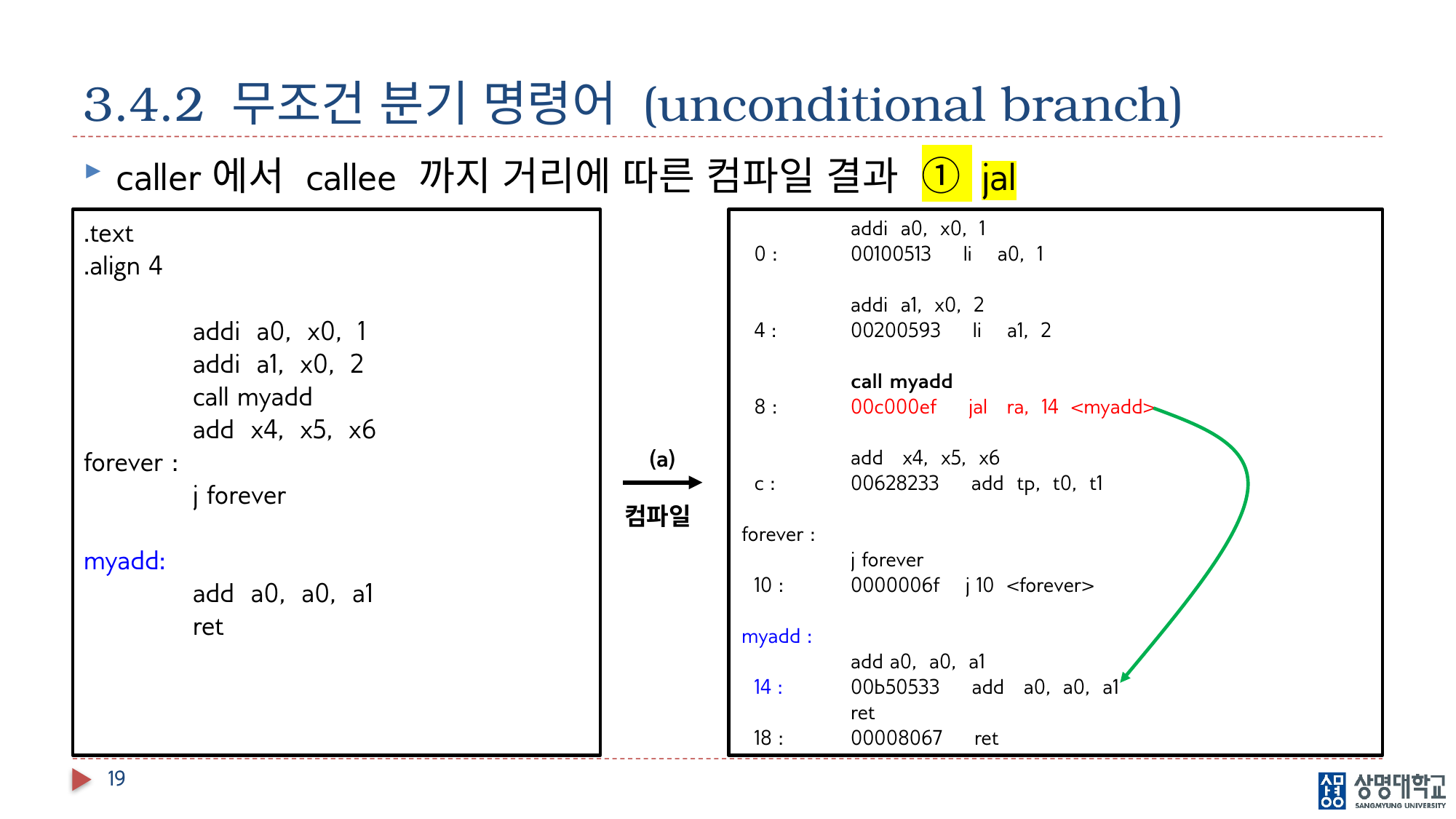

# 3.4.2 무조건 분기 명령어 (unconditional branch)

caller에서 callee 까지 거리에 따른 컴파일 결과  ① jal

.text
.align 4

	addi  a0,  x0,  1
	addi  a1,  x0,  2
	call myadd
	add  x4,  x5,  x6
forever :
	j forever

myadd:
	add  a0,  a0,  a1
	ret

	addi  a0,  x0,  1
  0 : 	00100513     li    a0,  1

	addi  a1,  x0,  2
  4 : 	00200593     li    a1,  2

	call myadd
  8 : 	00c000ef     jal   ra,  14  <myadd>

	add   x4,  x5,  x6
  c : 	00628233     add  tp,  t0,  t1

forever :
	j forever
  10 : 	0000006f    j 10  <forever>

myadd :
add a0,  a0,  a1
  14 : 	00b50533     add   a0,  a0,  a1
	ret
  18 :	00008067     ret

(a)
컴파일
19
19